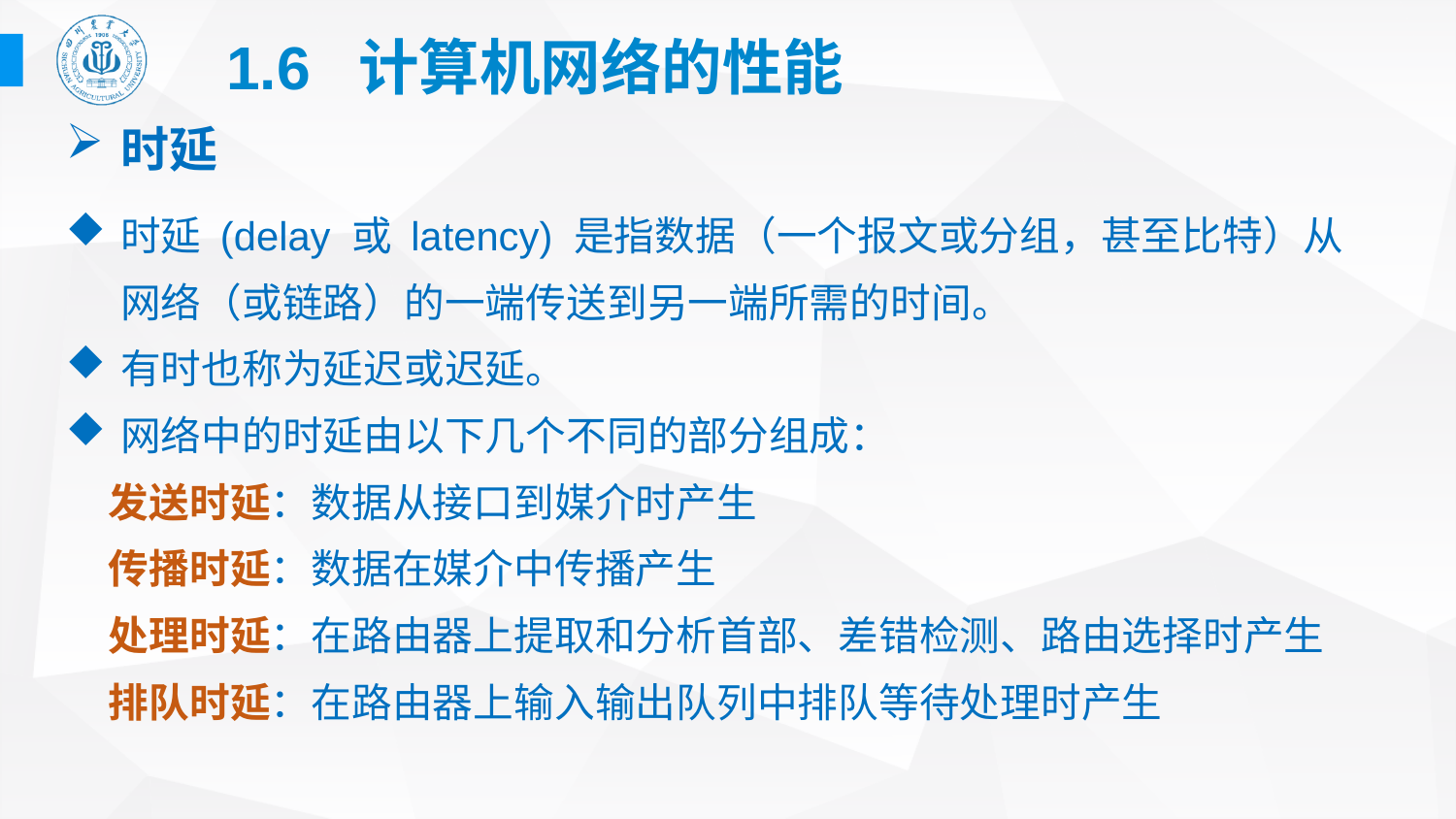

# 1.6  计算机网络的性能
时延
时延 (delay 或 latency) 是指数据（一个报文或分组，甚至比特）从网络（或链路）的一端传送到另一端所需的时间。
有时也称为延迟或迟延。
网络中的时延由以下几个不同的部分组成：
发送时延：数据从接口到媒介时产生
传播时延：数据在媒介中传播产生
处理时延：在路由器上提取和分析首部、差错检测、路由选择时产生
排队时延：在路由器上输入输出队列中排队等待处理时产生